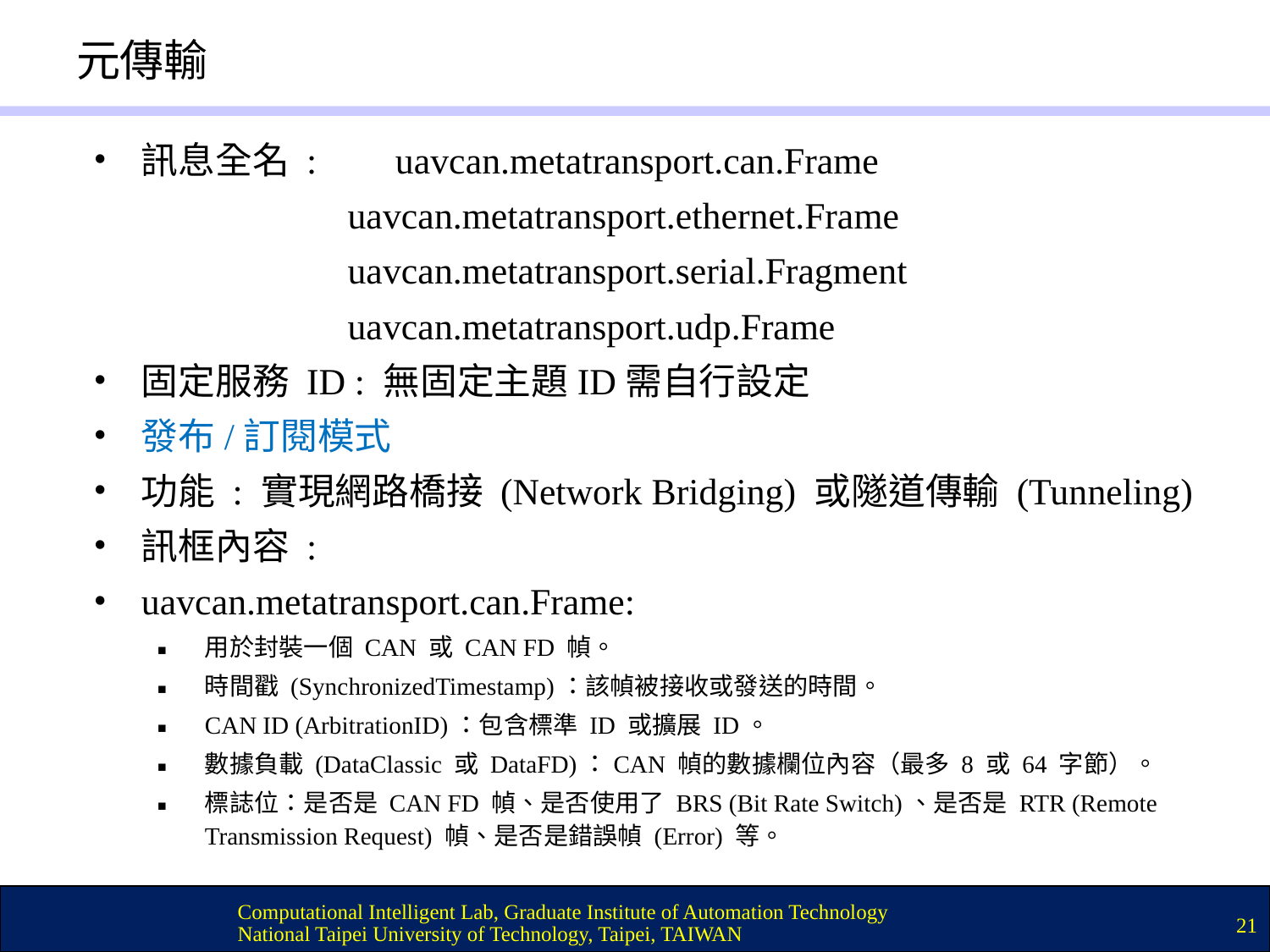

# 元傳輸
訊息全名 : 	uavcan.metatransport.can.Frame
		uavcan.metatransport.ethernet.Frame
		uavcan.metatransport.serial.Fragment
		uavcan.metatransport.udp.Frame
固定服務 ID : 無固定主題ID需自行設定
發布/訂閱模式
功能 : 實現網路橋接 (Network Bridging) 或隧道傳輸 (Tunneling)
訊框內容 :
uavcan.metatransport.can.Frame:
用於封裝一個 CAN 或 CAN FD 幀。
時間戳 (SynchronizedTimestamp)：該幀被接收或發送的時間。
CAN ID (ArbitrationID)：包含標準 ID 或擴展 ID。
數據負載 (DataClassic 或 DataFD)：CAN 幀的數據欄位內容（最多 8 或 64 字節）。
標誌位：是否是 CAN FD 幀、是否使用了 BRS (Bit Rate Switch)、是否是 RTR (Remote Transmission Request) 幀、是否是錯誤幀 (Error) 等。